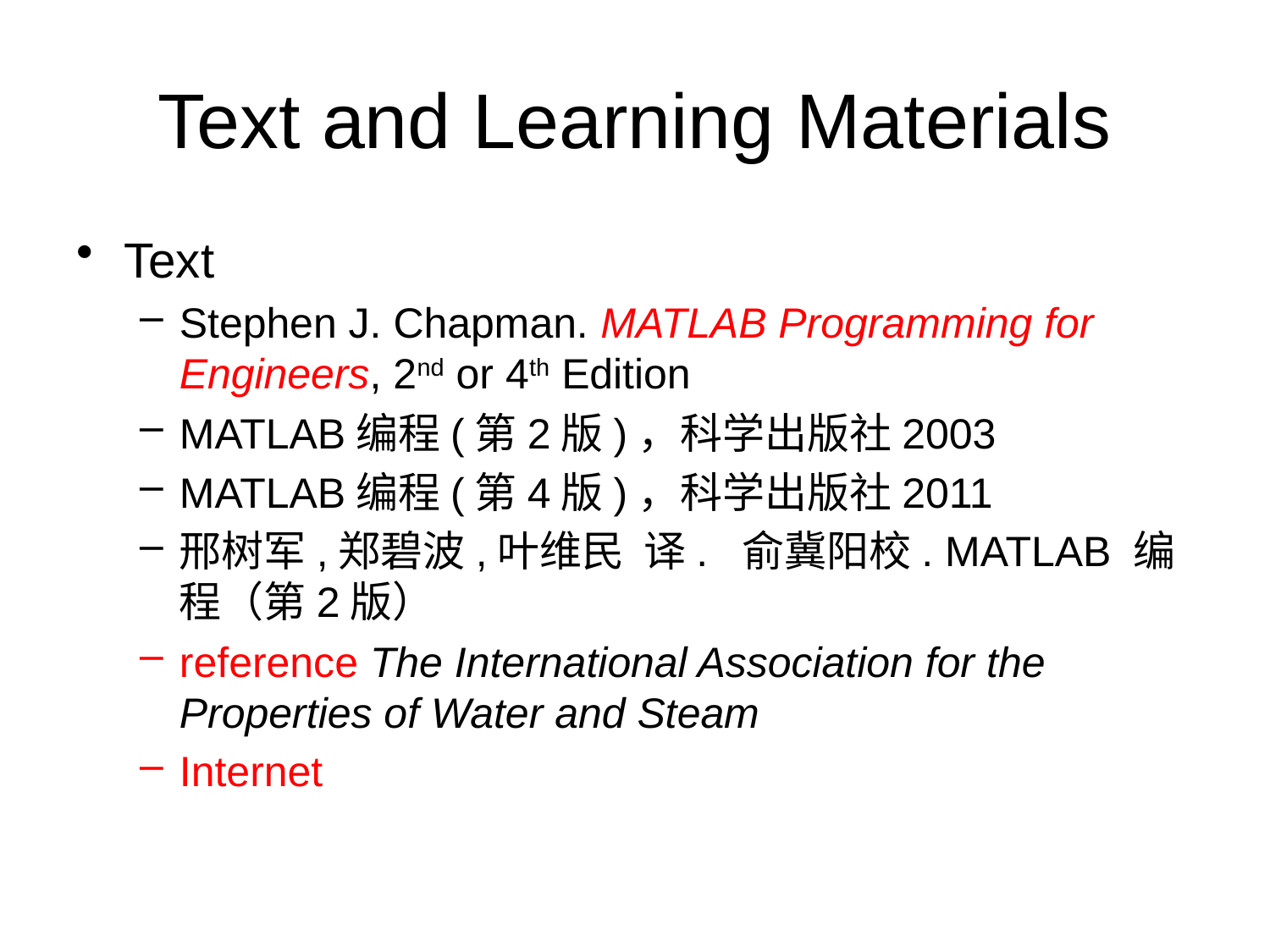

# Text and Learning Materials
Text
Stephen J. Chapman. MATLAB Programming for Engineers, 2nd or 4th Edition
MATLAB编程(第2版)，科学出版社2003
MATLAB编程(第4版)，科学出版社2011
邢树军,郑碧波,叶维民  译.  俞冀阳校. MATLAB 编程（第2版）
reference The International Association for the Properties of Water and Steam
Internet